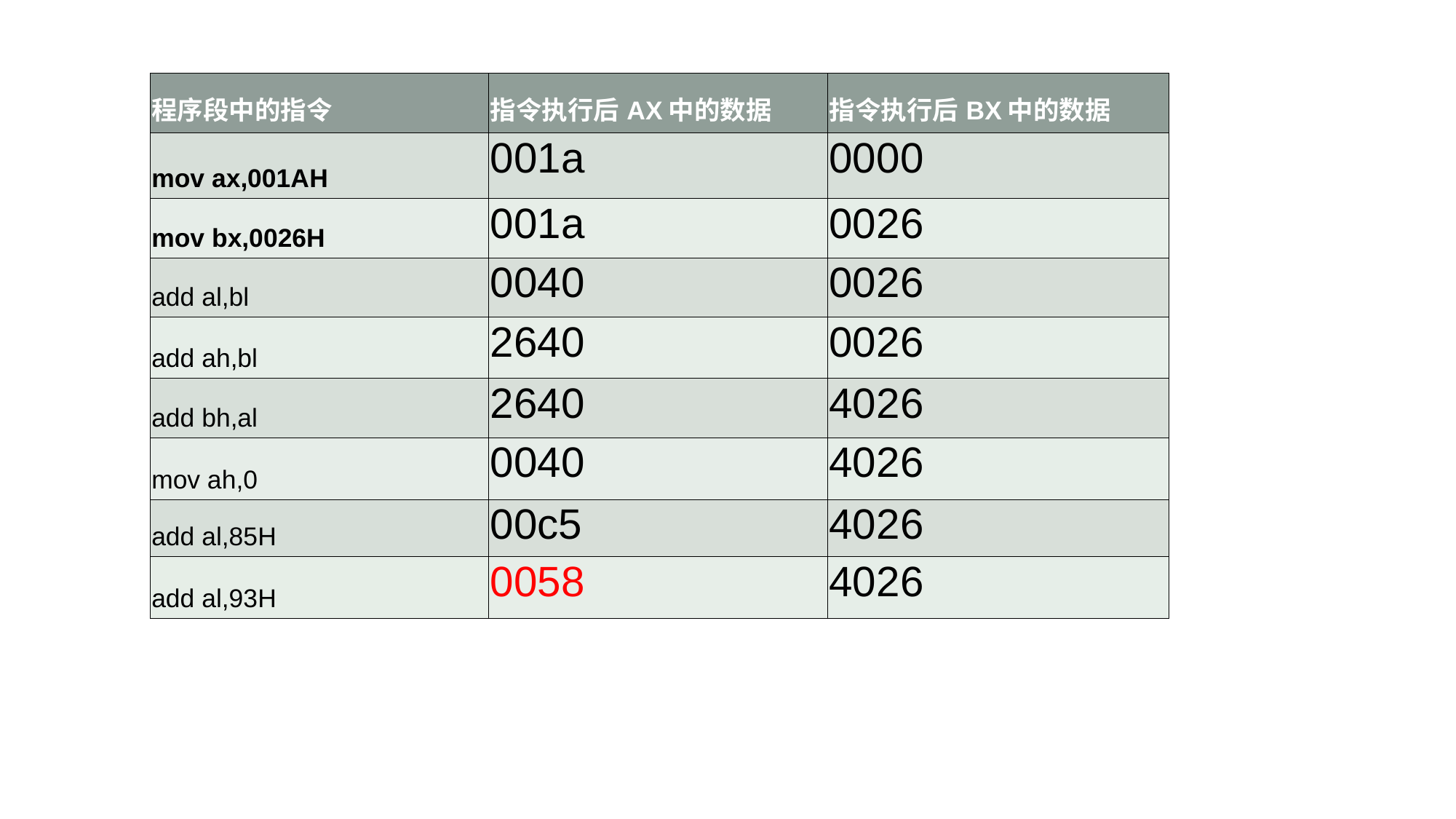

| 程序段中的指令 | 指令执行后AX中的数据 | 指令执行后BX中的数据 |
| --- | --- | --- |
| mov ax,001AH | 001a | 0000 |
| mov bx,0026H | 001a | 0026 |
| add al,bl | 0040 | 0026 |
| add ah,bl | 2640 | 0026 |
| add bh,al | 2640 | 4026 |
| mov ah,0 | 0040 | 4026 |
| add al,85H | 00c5 | 4026 |
| add al,93H | 0058 | 4026 |